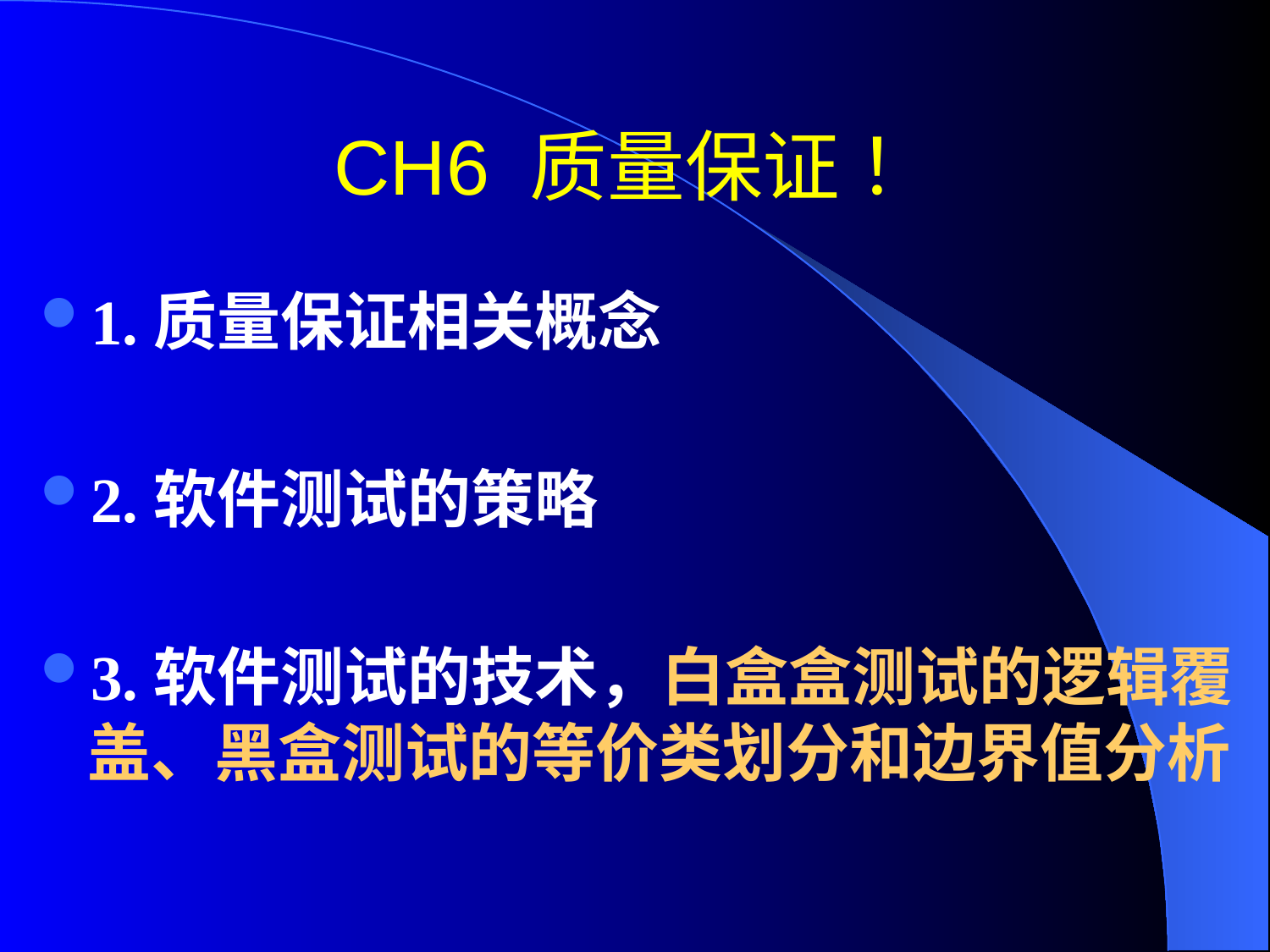

# CH6 质量保证 ！
1.质量保证相关概念

2.软件测试的策略

3.软件测试的技术，白盒盒测试的逻辑覆盖、黑盒测试的等价类划分和边界值分析